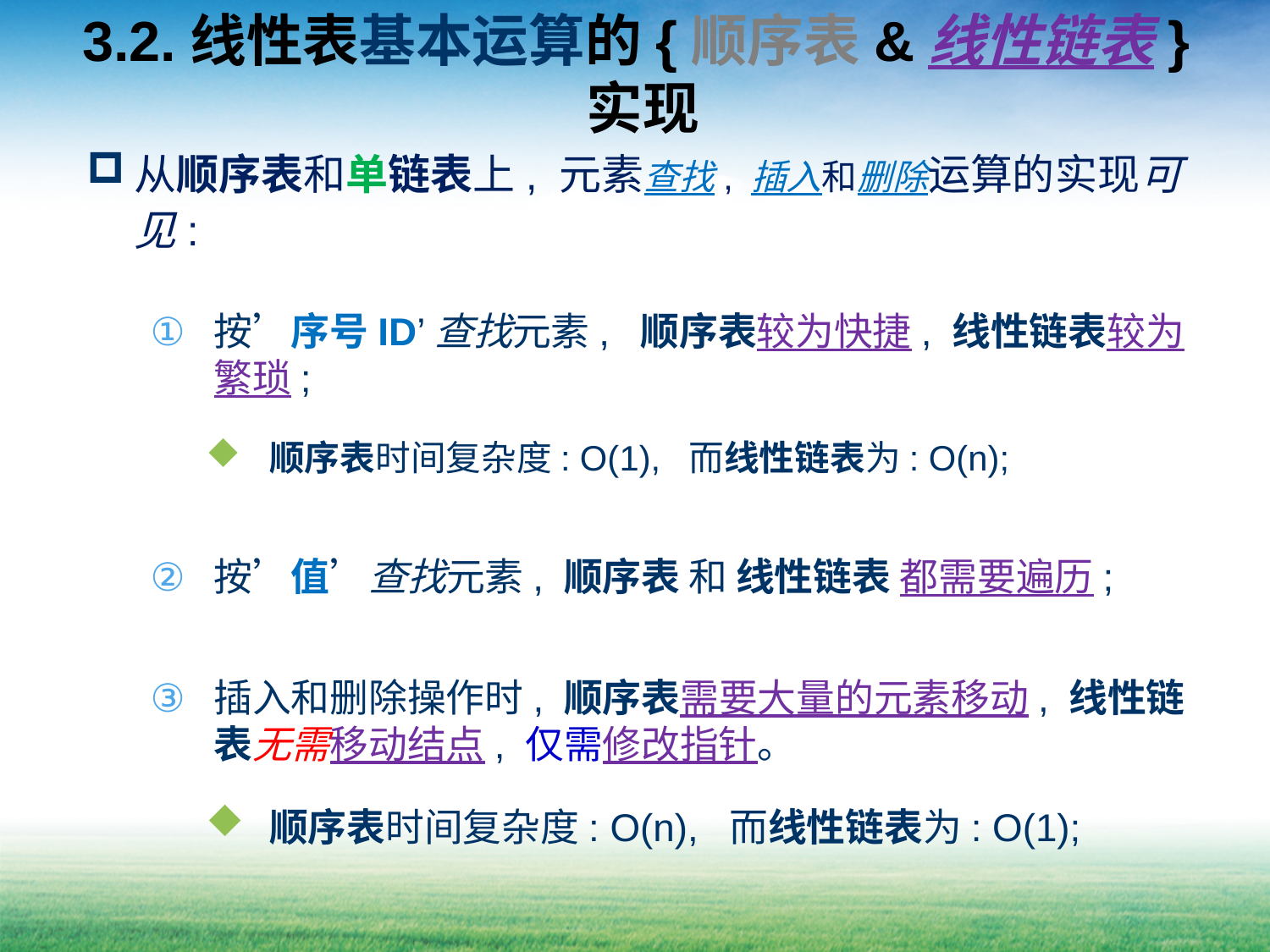

# 3.2.线性表基本运算的{顺序表&线性链表}实现
从顺序表和单链表上, 元素查找, 插入和删除运算的实现可见:
按’序号ID’查找元素,  顺序表较为快捷, 线性链表较为繁琐;
顺序表时间复杂度: O(1),  而线性链表为: O(n);
按’值’查找元素, 顺序表 和 线性链表 都需要遍历;
插入和删除操作时, 顺序表需要大量的元素移动, 线性链表无需移动结点, 仅需修改指针。
顺序表时间复杂度: O(n),  而线性链表为: O(1);